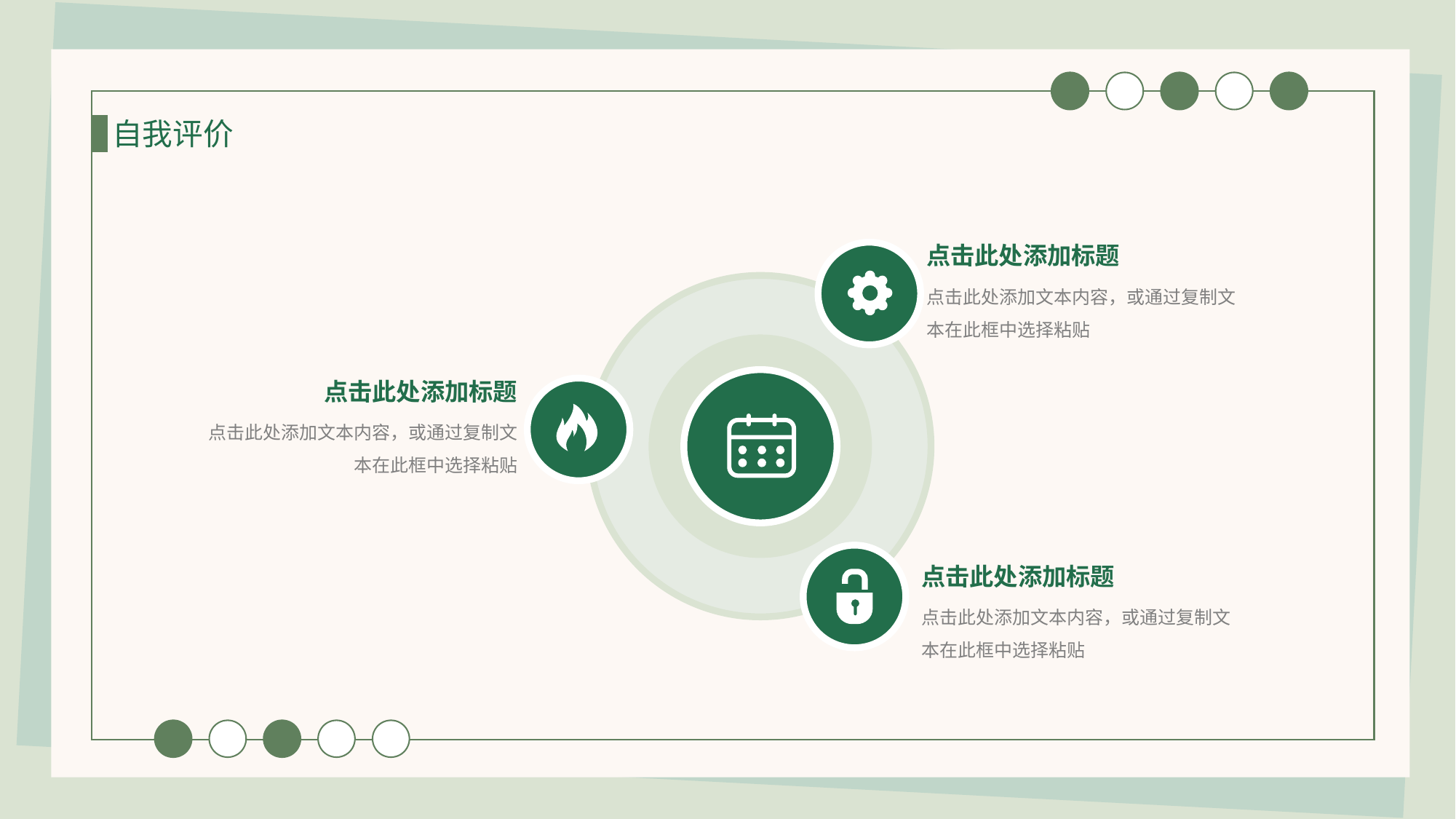

自我评价

点击此处添加标题
点击此处添加文本内容，或通过复制文本在此框中选择粘贴

点击此处添加标题
点击此处添加文本内容，或通过复制文本在此框中选择粘贴

点击此处添加标题
点击此处添加文本内容，或通过复制文本在此框中选择粘贴